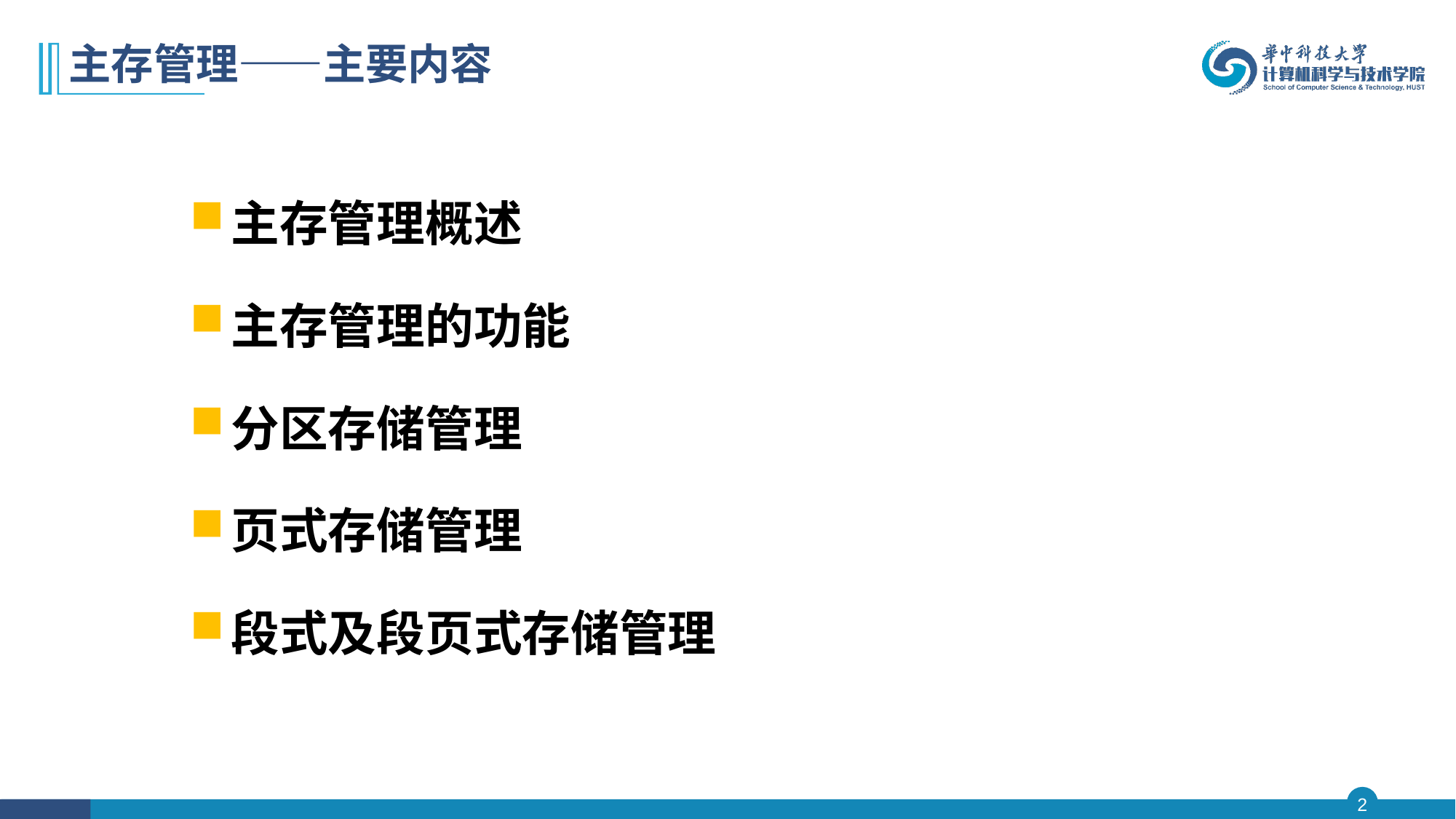

# 主存管理——主要内容
主存管理概述
主存管理的功能
分区存储管理
页式存储管理
段式及段页式存储管理